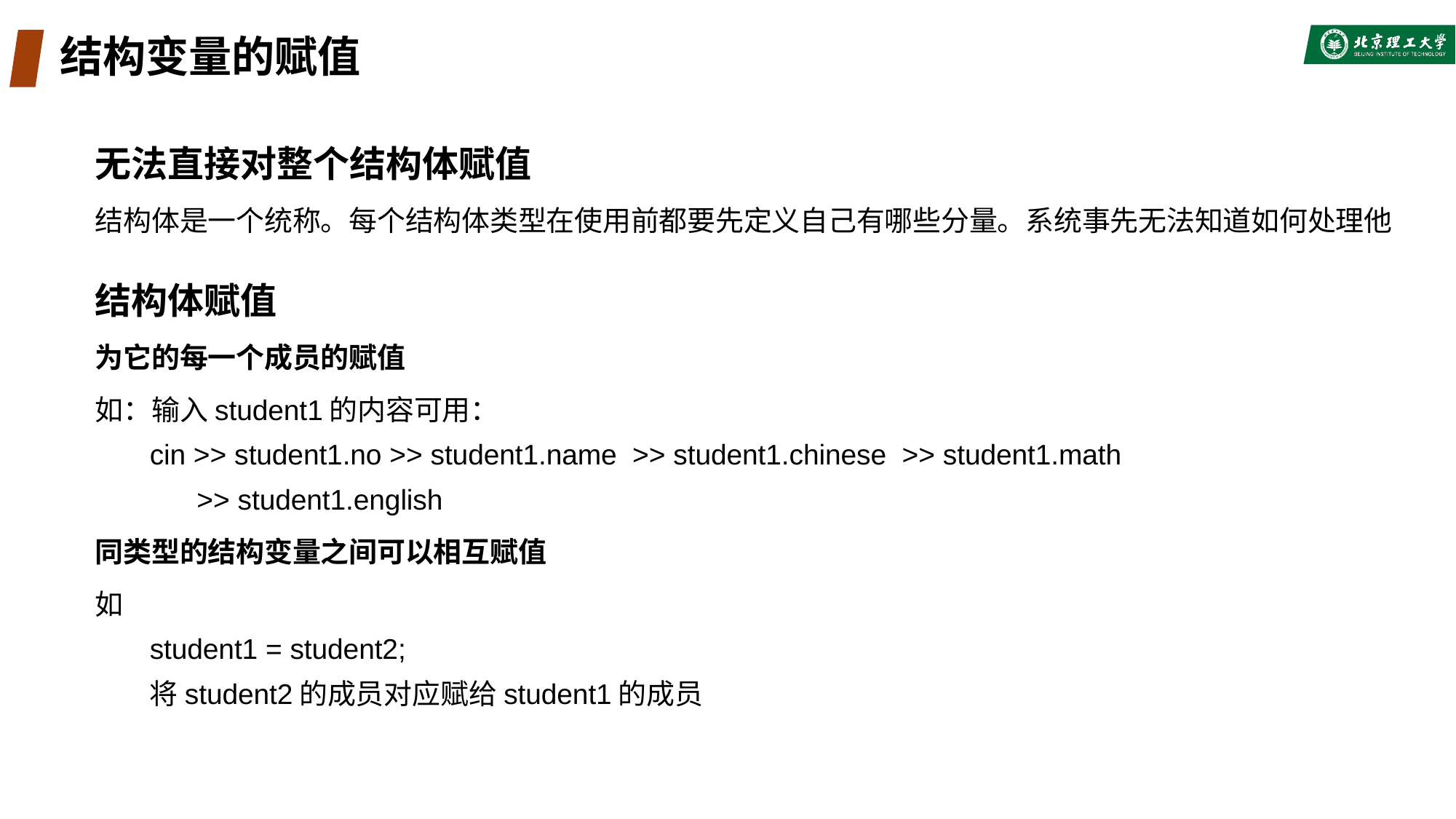

# 结构变量的赋值
无法直接对整个结构体赋值
结构体是一个统称。每个结构体类型在使用前都要先定义自己有哪些分量。系统事先无法知道如何处理他
结构体赋值
为它的每一个成员的赋值
如：输入student1的内容可用：
cin >> student1.no >> student1.name  >> student1.chinese  >> student1.math
      >> student1.english
同类型的结构变量之间可以相互赋值
如
student1 = student2;
将student2的成员对应赋给student1的成员